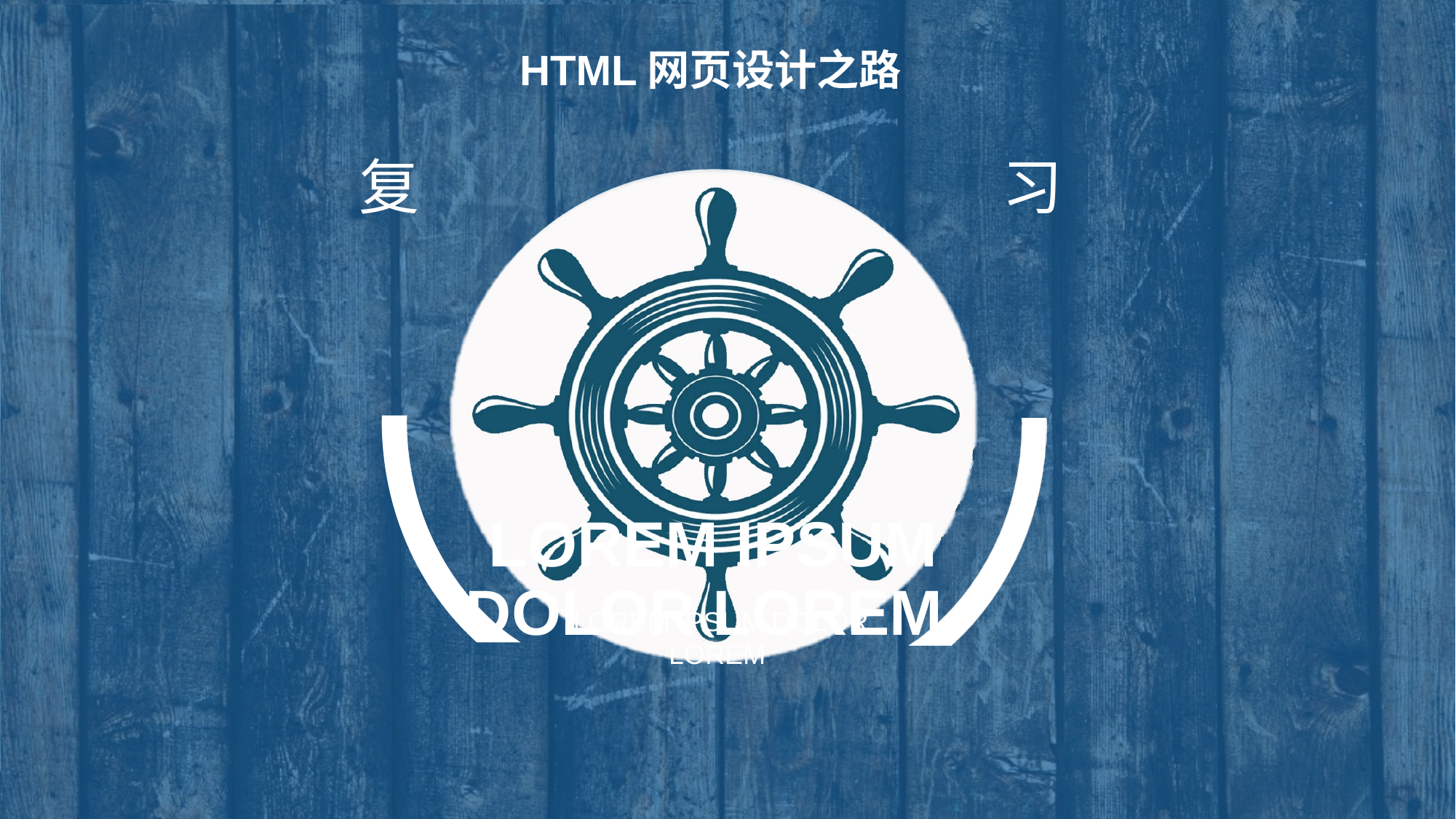

HTML网页设计之路
复
习
# LOREM IPSUM DOLOR LOREM
LOREM IPSUM DOLOR LOREM